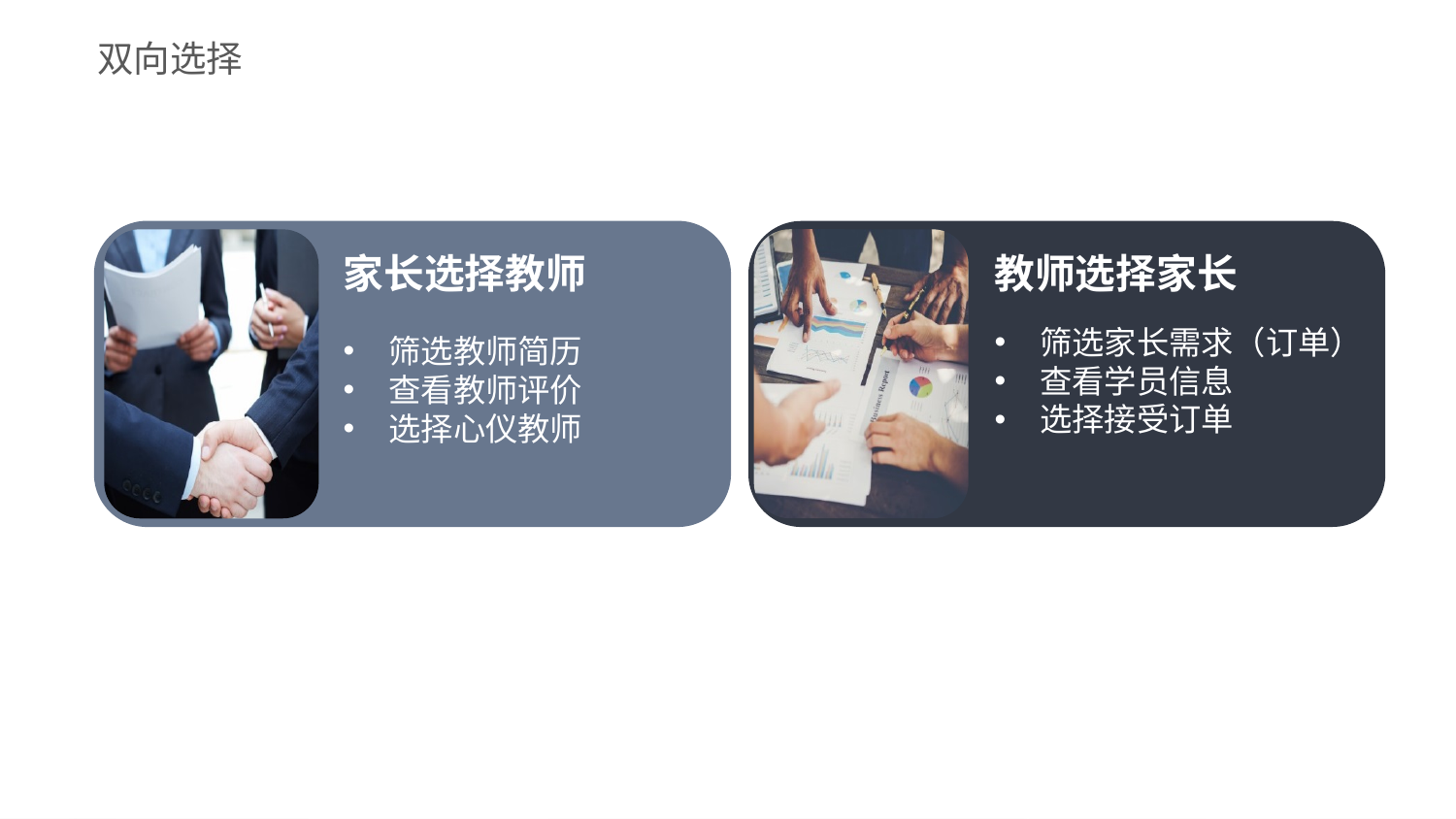

双向选择

家长选择教师
筛选教师简历
查看教师评价
选择心仪教师

教师选择家长
筛选家长需求（订单）
查看学员信息
选择接受订单